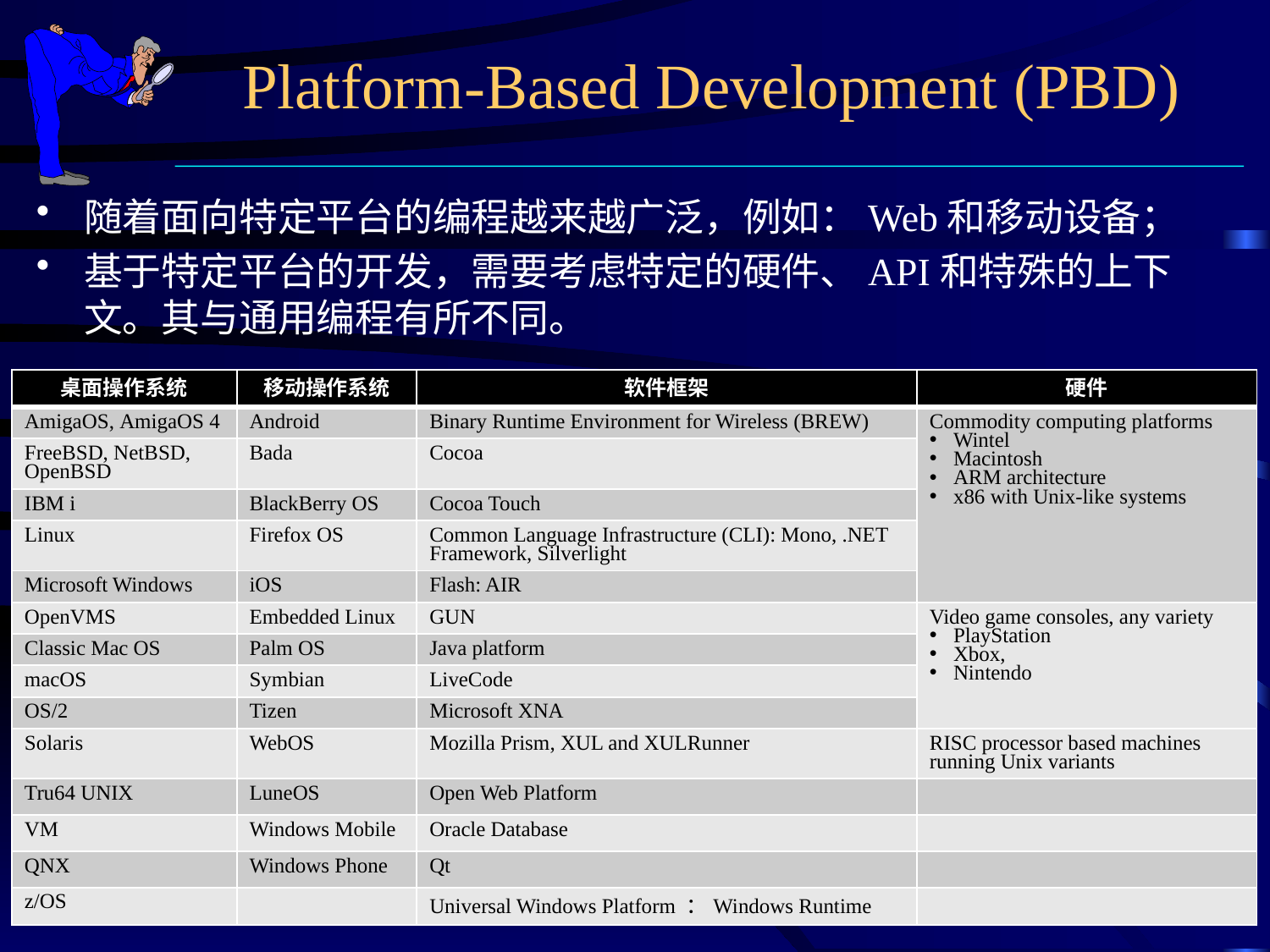

Platform-Based Development (PBD)
随着面向特定平台的编程越来越广泛，例如：Web和移动设备；
基于特定平台的开发，需要考虑特定的硬件、API和特殊的上下文。其与通用编程有所不同。

| 桌面操作系统 | 移动操作系统 | 软件框架 | 硬件 |
| --- | --- | --- | --- |
| AmigaOS, AmigaOS 4 | Android | Binary Runtime Environment for Wireless (BREW) | Commodity computing platforms Wintel Macintosh ARM architecture x86 with Unix-like systems |
| FreeBSD, NetBSD, OpenBSD | Bada | Cocoa |  |
| IBM i | BlackBerry OS | Cocoa Touch |  |
| Linux | Firefox OS | Common Language Infrastructure (CLI): Mono, .NET Framework, Silverlight |  |
| Microsoft Windows | iOS | Flash: AIR |  |
| OpenVMS | Embedded Linux | GUN | Video game consoles, any variety PlayStation Xbox, Nintendo |
| Classic Mac OS | Palm OS | Java platform |  |
| macOS | Symbian | LiveCode |  |
| OS/2 | Tizen | Microsoft XNA |  |
| Solaris | WebOS | Mozilla Prism, XUL and XULRunner | RISC processor based machines running Unix variants |
| Tru64 UNIX | LuneOS | Open Web Platform |  |
| VM | Windows Mobile | Oracle Database |  |
| QNX | Windows Phone | Qt |  |
| z/OS |  | Universal Windows Platform ：Windows Runtime |  |
第42页